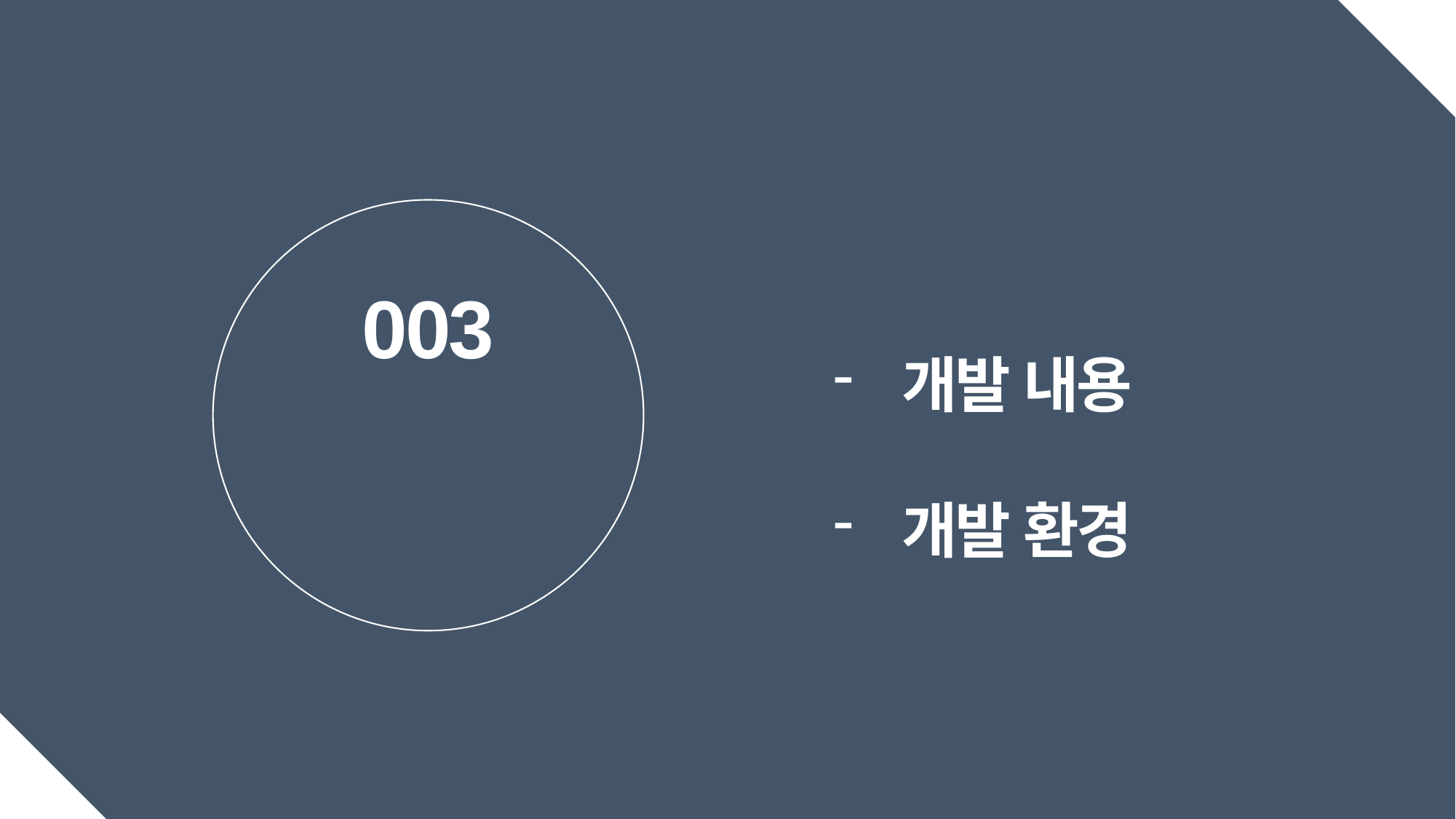

003
프로젝트
세부사항
개발 내용
개발 환경